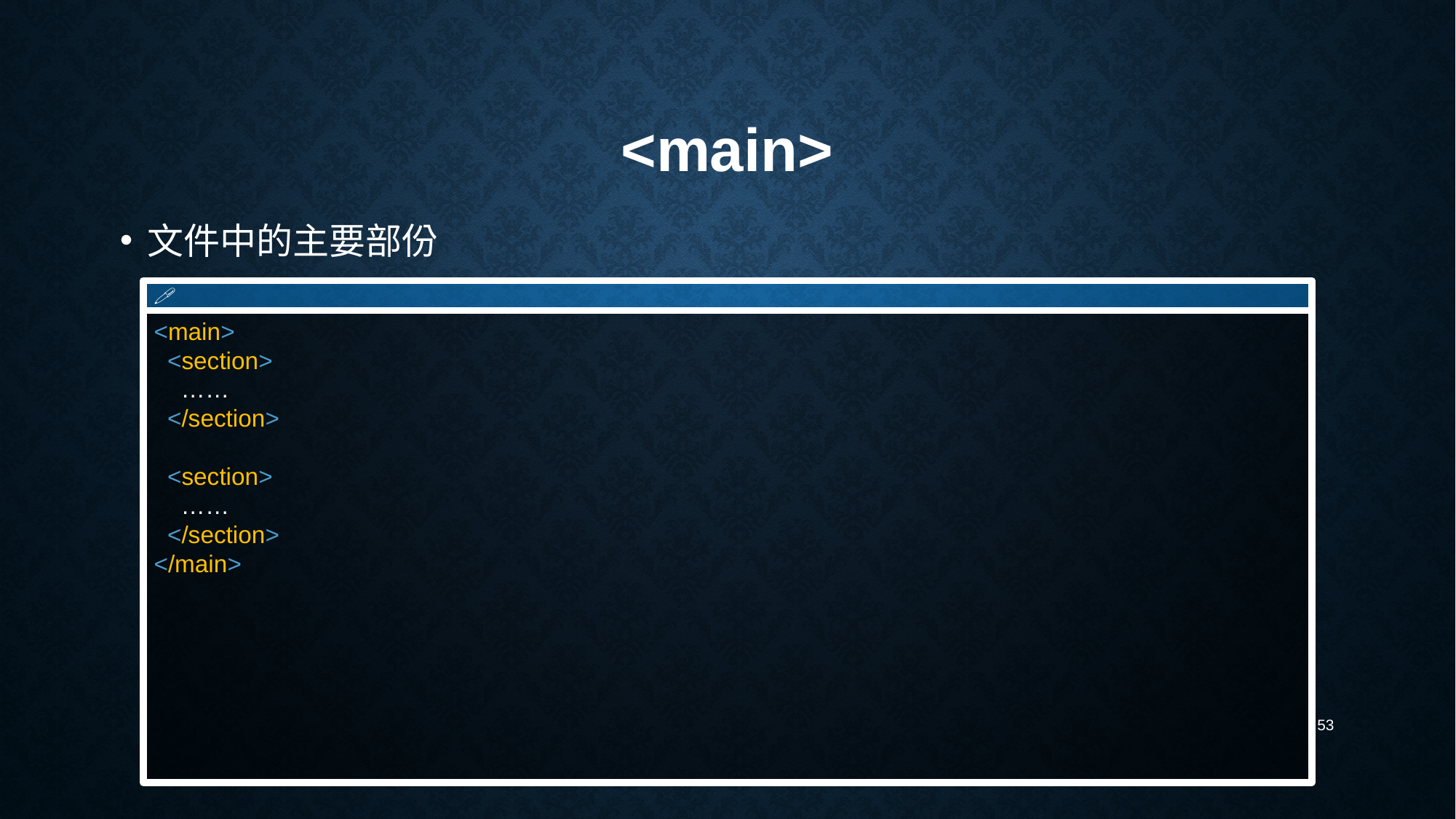

# <main>
文件中的主要部份
🖊
<main>
  <section>
    ……
  </section>

  <section>
    ……
  </section>
</main>
53